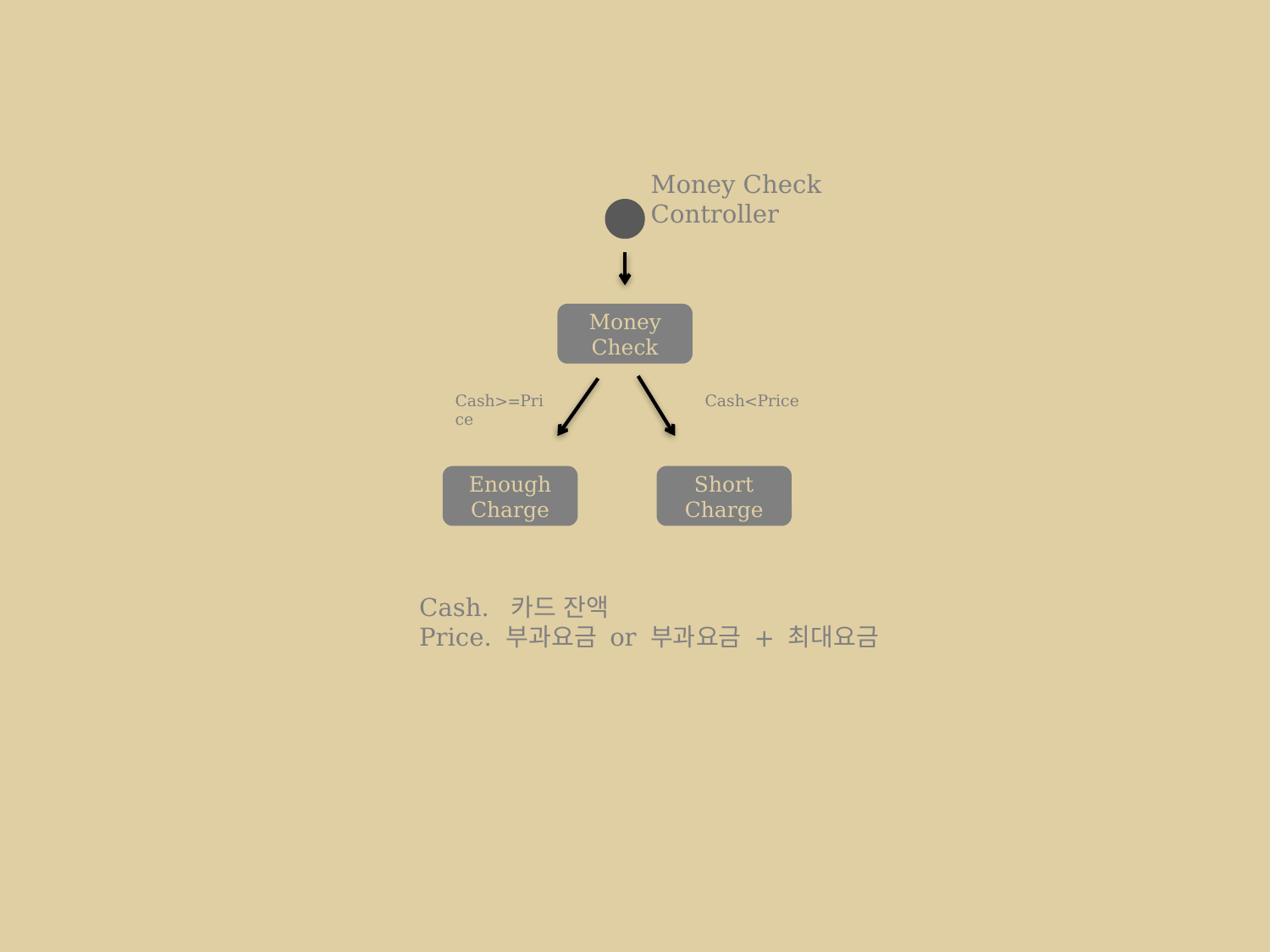

Money Check Controller

Money Check
Cash>=Price
Cash<Price
Enough Charge
Short Charge
Cash.  카드 잔액
Price. 부과요금 or 부과요금 + 최대요금